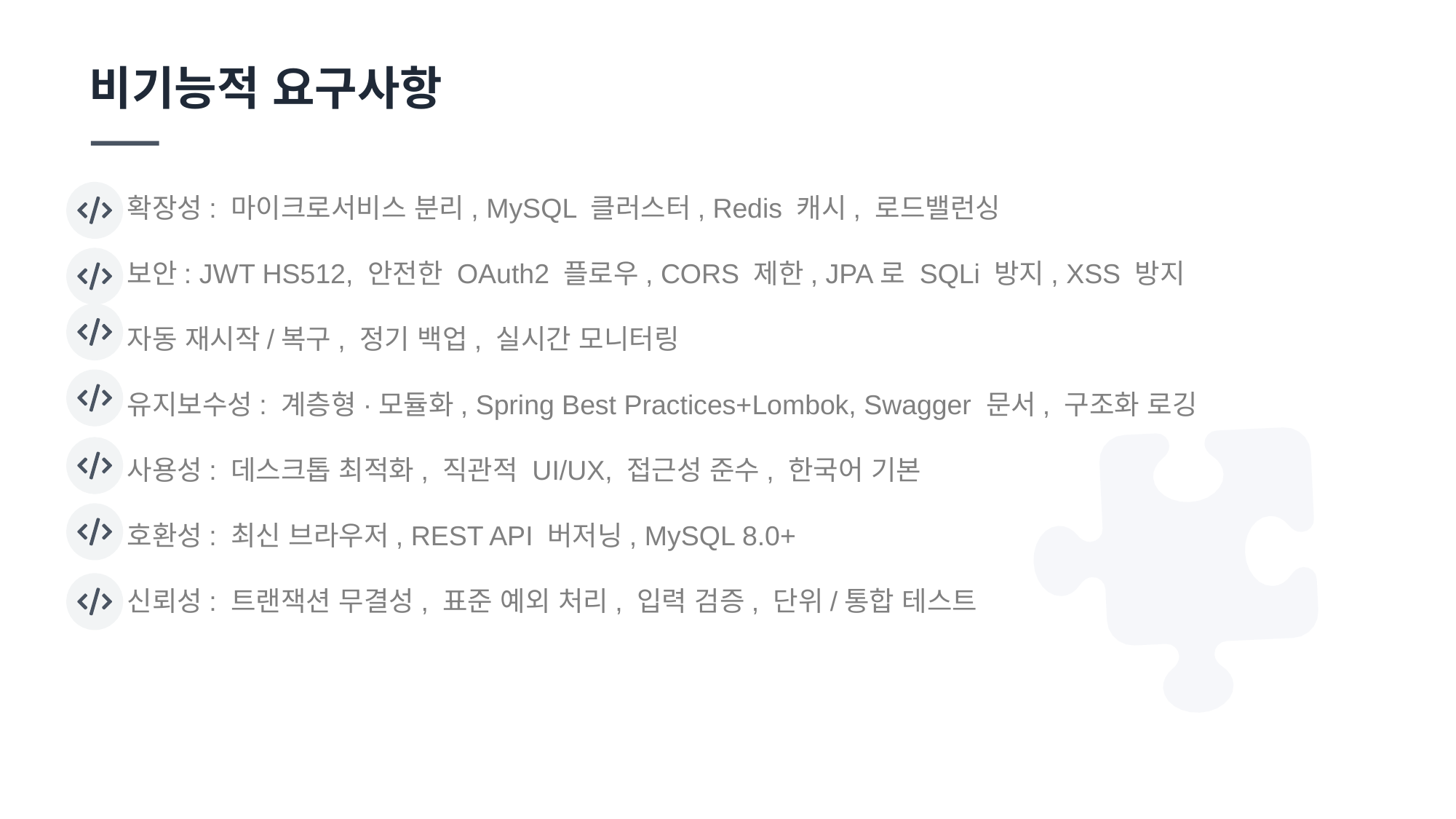

# 비기능적 요구사항

확장성: 마이크로서비스 분리, MySQL 클러스터, Redis 캐시, 로드밸런싱

보안: JWT HS512, 안전한 OAuth2 플로우, CORS 제한, JPA로 SQLi 방지, XSS 방지

자동 재시작/복구, 정기 백업, 실시간 모니터링

유지보수성: 계층형·모듈화, Spring Best Practices+Lombok, Swagger 문서, 구조화 로깅

사용성: 데스크톱 최적화, 직관적 UI/UX, 접근성 준수, 한국어 기본

호환성: 최신 브라우저, REST API 버저닝, MySQL 8.0+

신뢰성: 트랜잭션 무결성, 표준 예외 처리, 입력 검증, 단위/통합 테스트